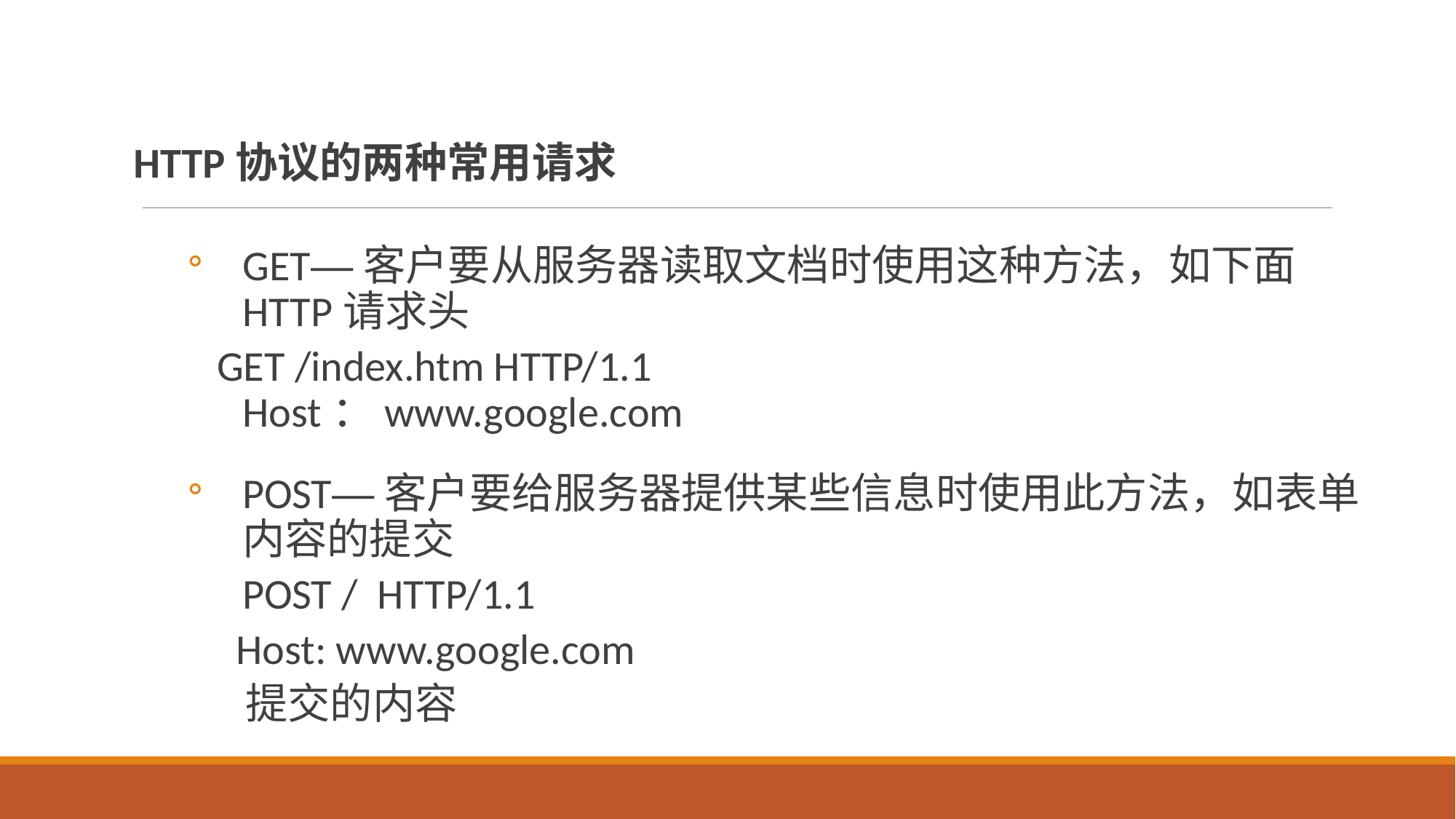

HTTP协议的两种常用请求

GET—客户要从服务器读取文档时使用这种方法，如下面HTTP请求头
   GET /index.htm HTTP/1.1
Host：www.google.com
POST—客户要给服务器提供某些信息时使用此方法，如表单内容的提交
POST /  HTTP/1.1
     Host: www.google.com
     提交的内容